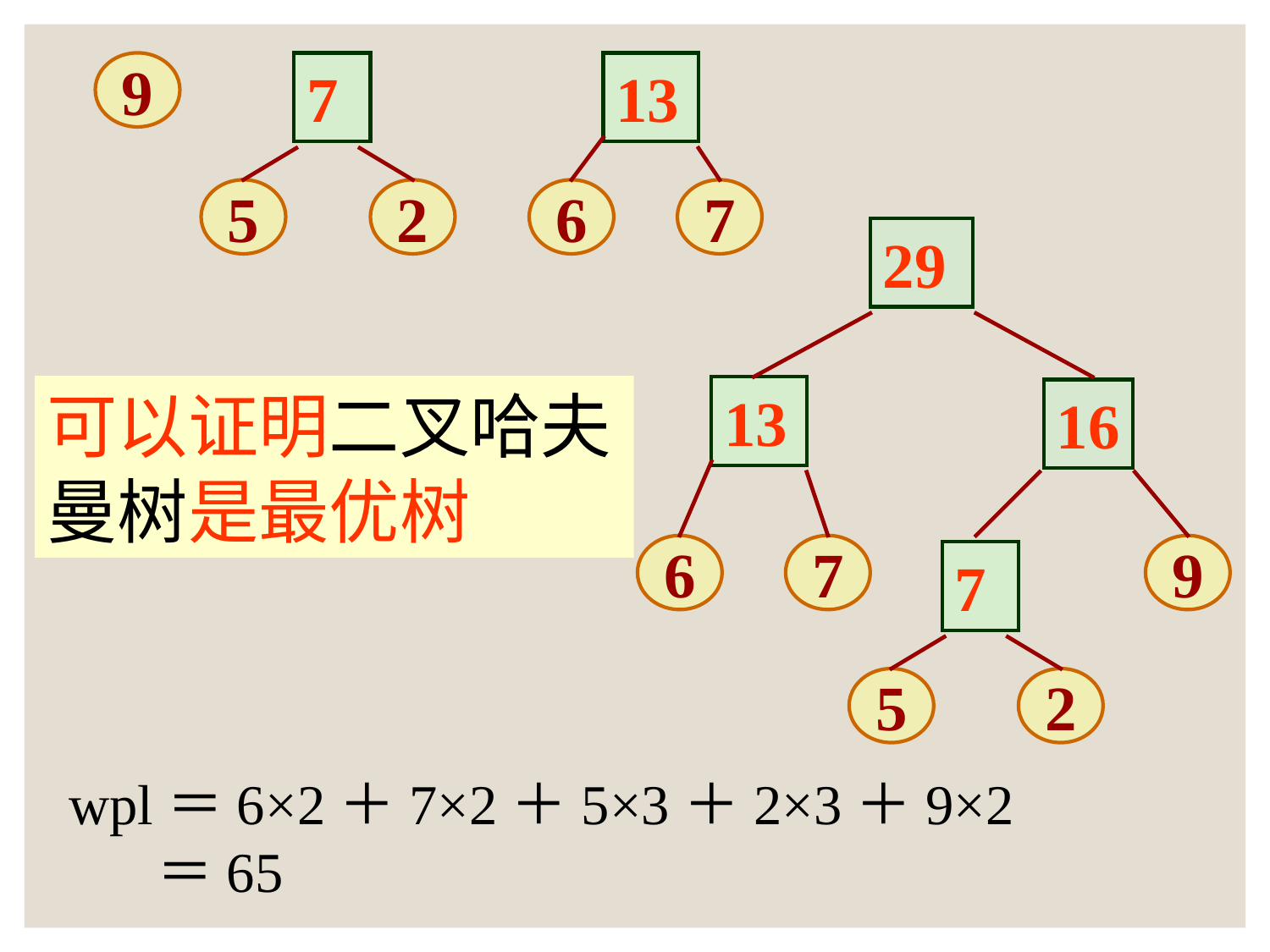

9
7

5
2
13

6
7
29

可以证明二叉哈夫曼树是最优树
13

6
7
16
哈夫曼树

9
7

5
2
 wpl＝6×2＋7×2＋5×3＋2×3＋9×2
       ＝65